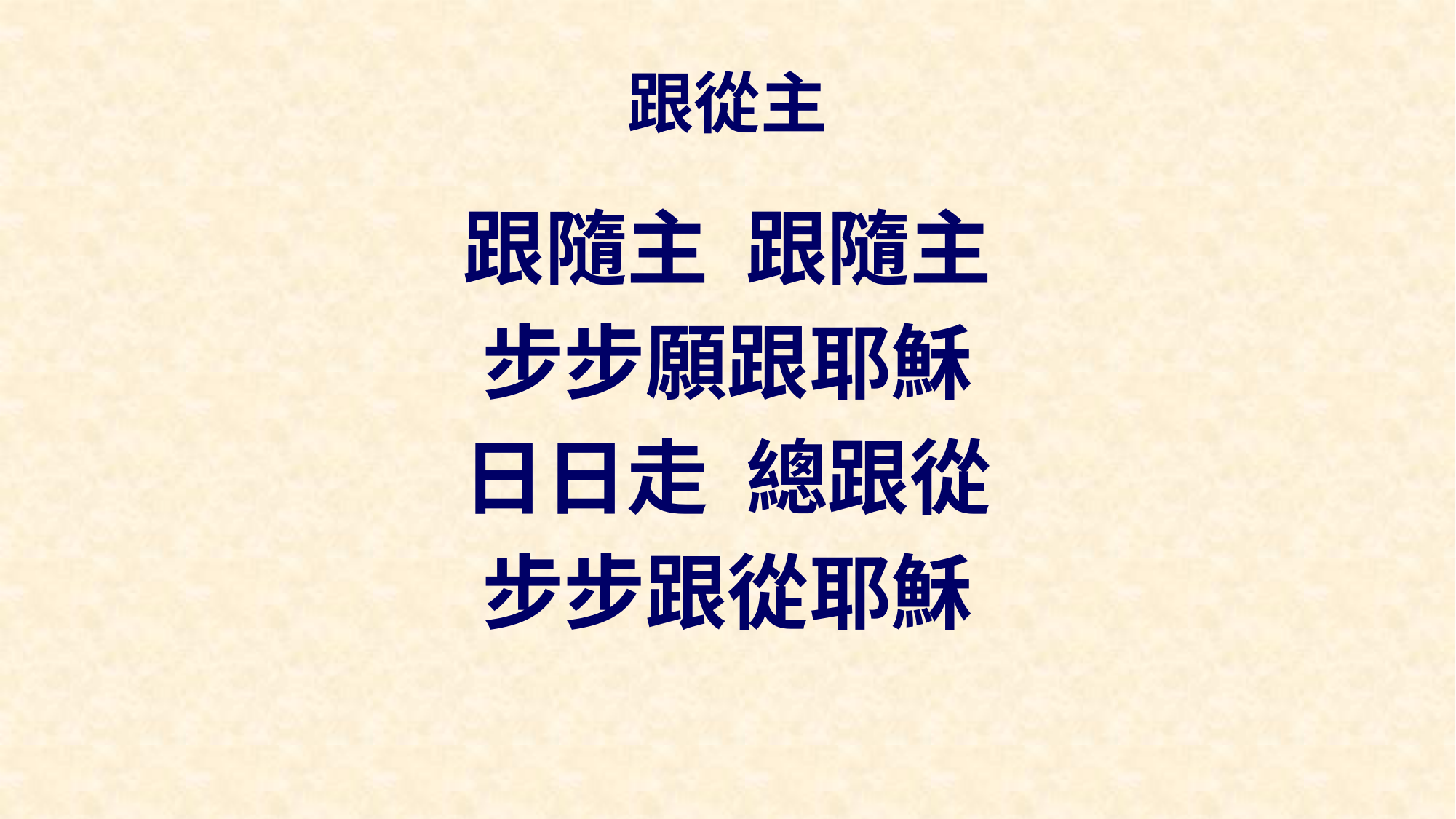

# 跟從主
跟隨主  跟隨主
步步願跟耶穌
日日走  總跟從
步步跟從耶穌